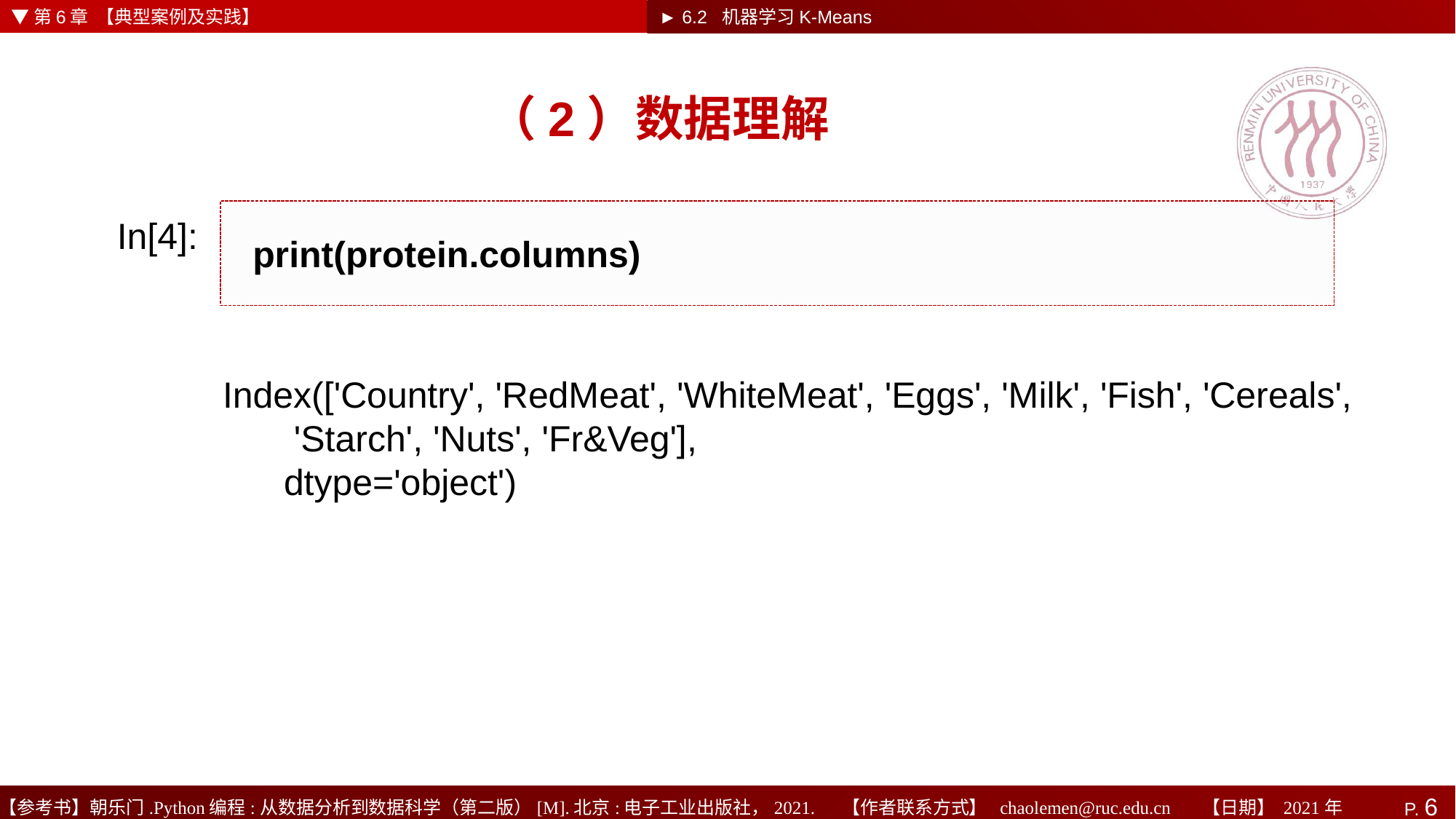

▼第6章  【典型案例及实践】
► 6.2  机器学习K-Means
# （2）数据理解
print(protein.columns)
In[4]:
Index(['Country', 'RedMeat', 'WhiteMeat', 'Eggs', 'Milk', 'Fish', 'Cereals',
       'Starch', 'Nuts', 'Fr&Veg'],
      dtype='object')